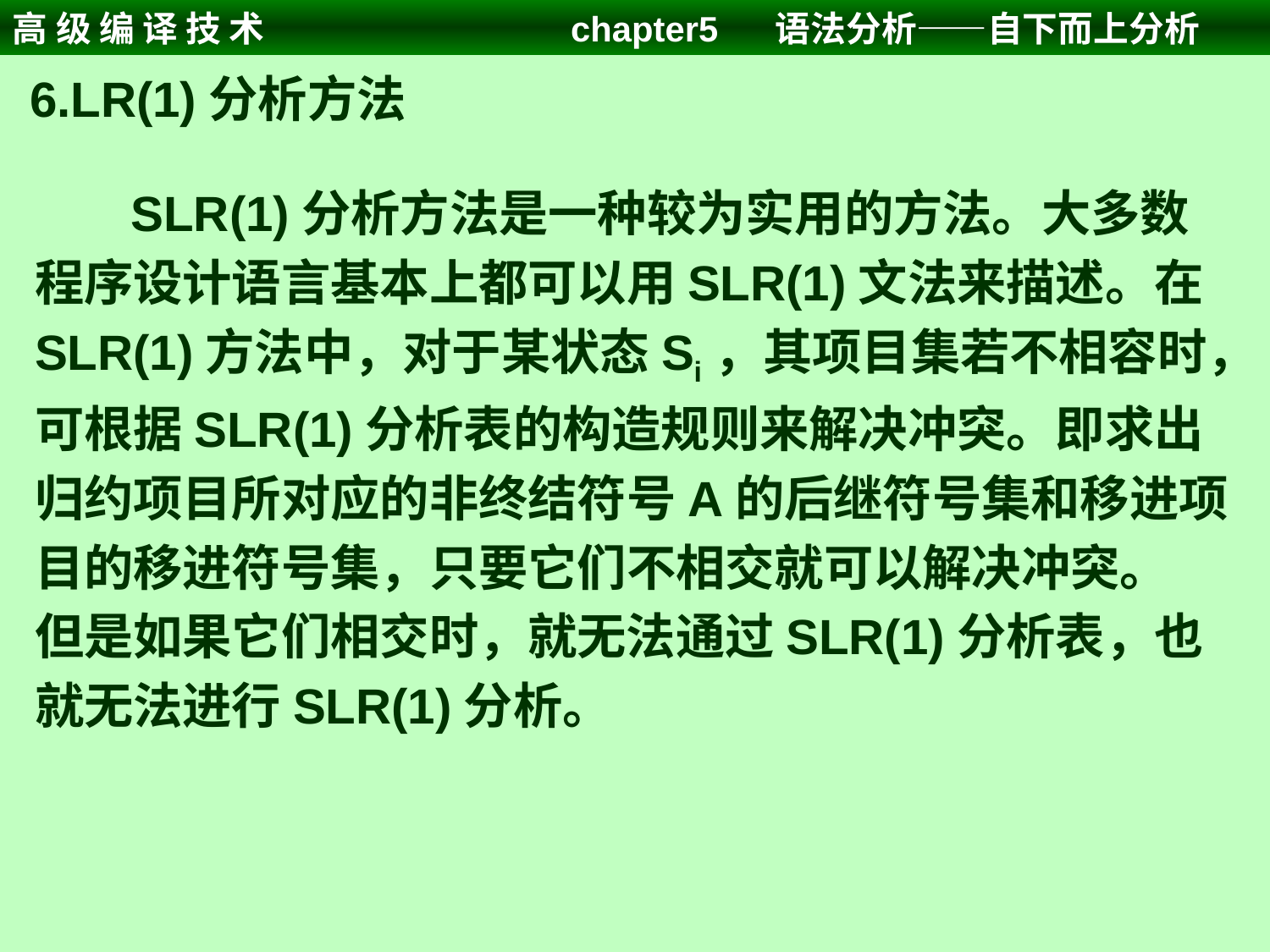

6.LR(1)分析方法
       SLR(1)分析方法是一种较为实用的方法。大多数
程序设计语言基本上都可以用SLR(1)文法来描述。在
SLR(1)方法中，对于某状态Si，其项目集若不相容时，
可根据SLR(1)分析表的构造规则来解决冲突。即求出
归约项目所对应的非终结符号A的后继符号集和移进项
目的移进符号集，只要它们不相交就可以解决冲突。
但是如果它们相交时，就无法通过SLR(1)分析表，也
就无法进行SLR(1)分析。